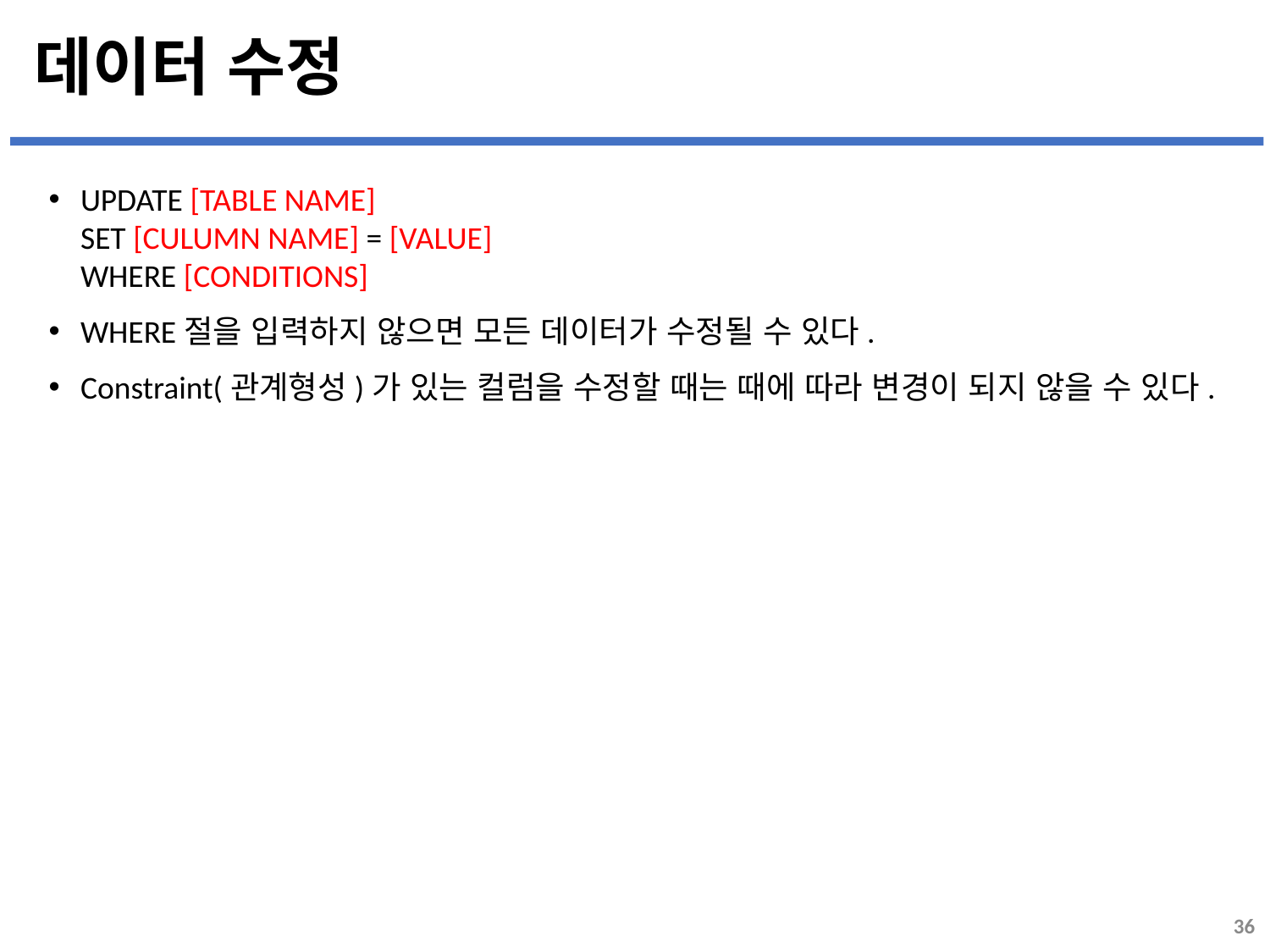

# 데이터 수정
UPDATE [TABLE NAME]
SET [CULUMN NAME] = [VALUE]
WHERE [CONDITIONS]
WHERE절을 입력하지 않으면 모든 데이터가 수정될 수 있다.
Constraint(관계형성)가 있는 컬럼을 수정할 때는 때에 따라 변경이 되지 않을 수 있다.
36